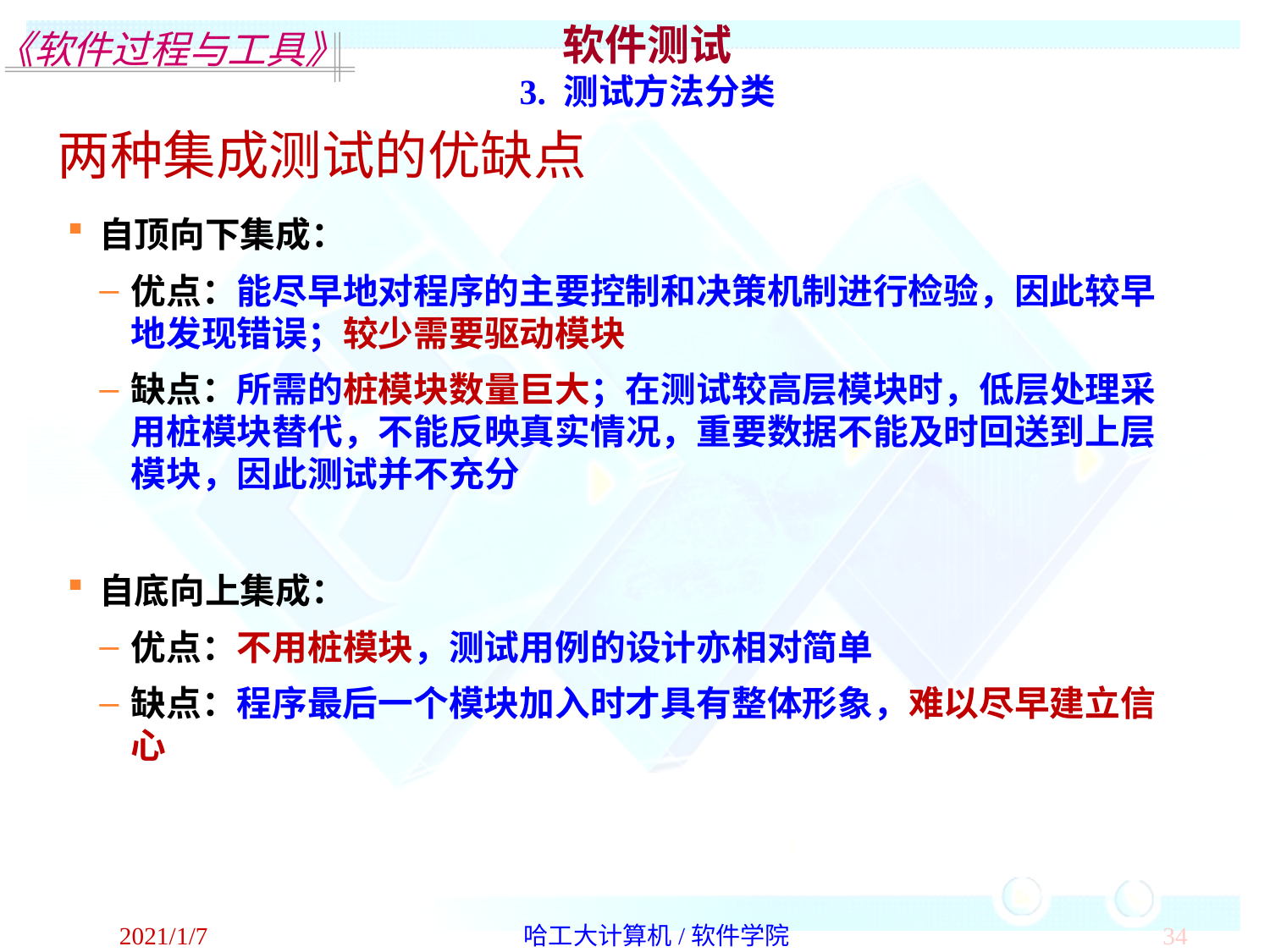

软件测试
3. 测试方法分类
两种集成测试的优缺点
自顶向下集成：
优点：能尽早地对程序的主要控制和决策机制进行检验，因此较早地发现错误；较少需要驱动模块
缺点：所需的桩模块数量巨大；在测试较高层模块时，低层处理采用桩模块替代，不能反映真实情况，重要数据不能及时回送到上层模块，因此测试并不充分

自底向上集成：
优点：不用桩模块，测试用例的设计亦相对简单
缺点：程序最后一个模块加入时才具有整体形象，难以尽早建立信心